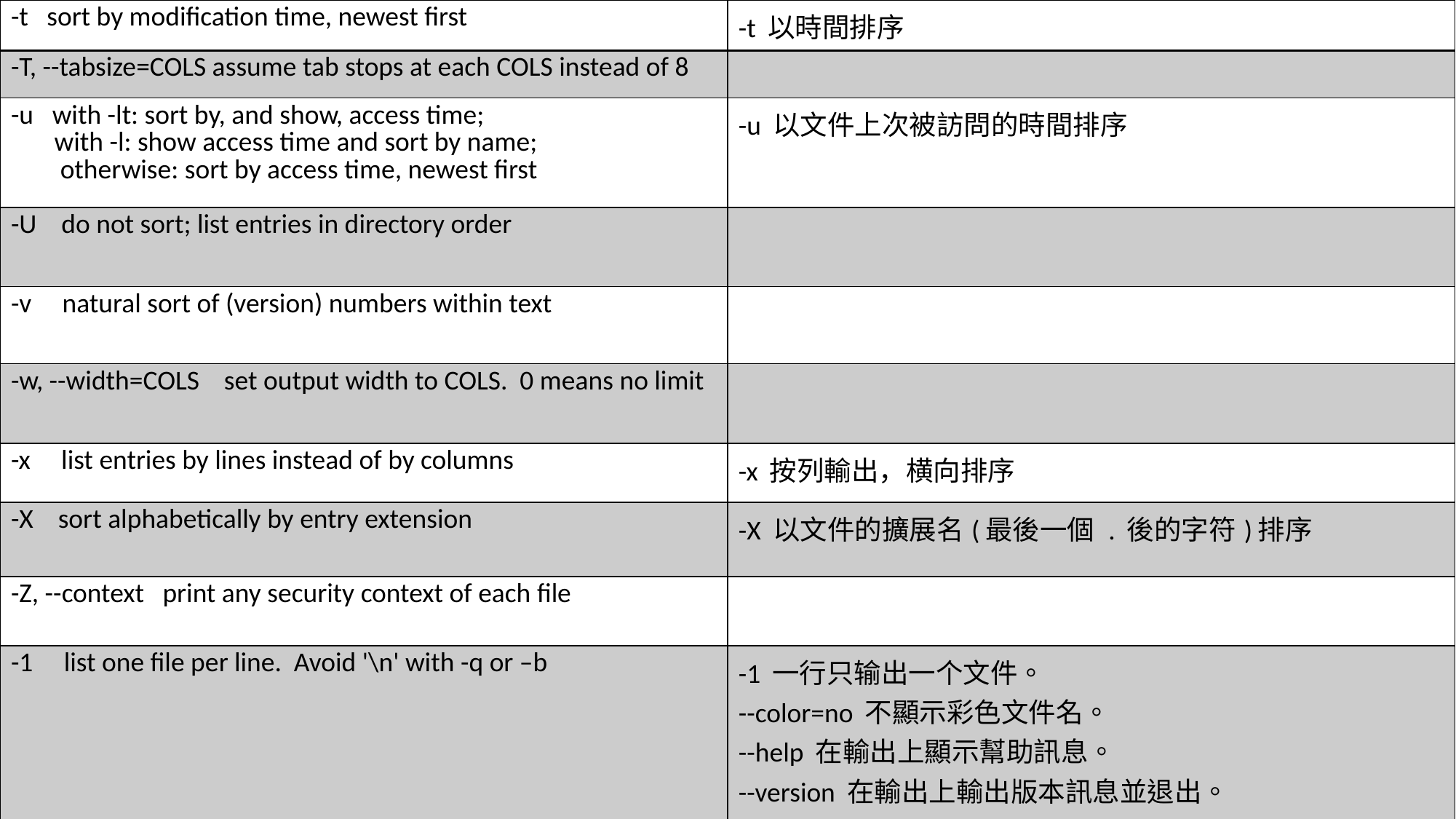

| -t sort by modification time, newest first | -t 以時間排序 |
| --- | --- |
| -T, --tabsize=COLS assume tab stops at each COLS instead of 8 |  |
| -u with -lt: sort by, and show, access time; with -l: show access time and sort by name; otherwise: sort by access time, newest first | -u 以文件上次被訪問的時間排序 |
| -U do not sort; list entries in directory order |  |
| -v natural sort of (version) numbers within text |  |
| -w, --width=COLS set output width to COLS. 0 means no limit |  |
| -x list entries by lines instead of by columns | -x 按列輸出，横向排序 |
| -X sort alphabetically by entry extension | -X 以文件的擴展名(最後一個 . 後的字符)排序 |
| -Z, --context print any security context of each file |  |
| -1 list one file per line. Avoid '\n' with -q or –b | -1 一行只输出一个文件。 --color=no 不顯示彩色文件名。 --help 在輸出上顯示幫助訊息。 --version 在輸出上輸出版本訊息並退出。 |